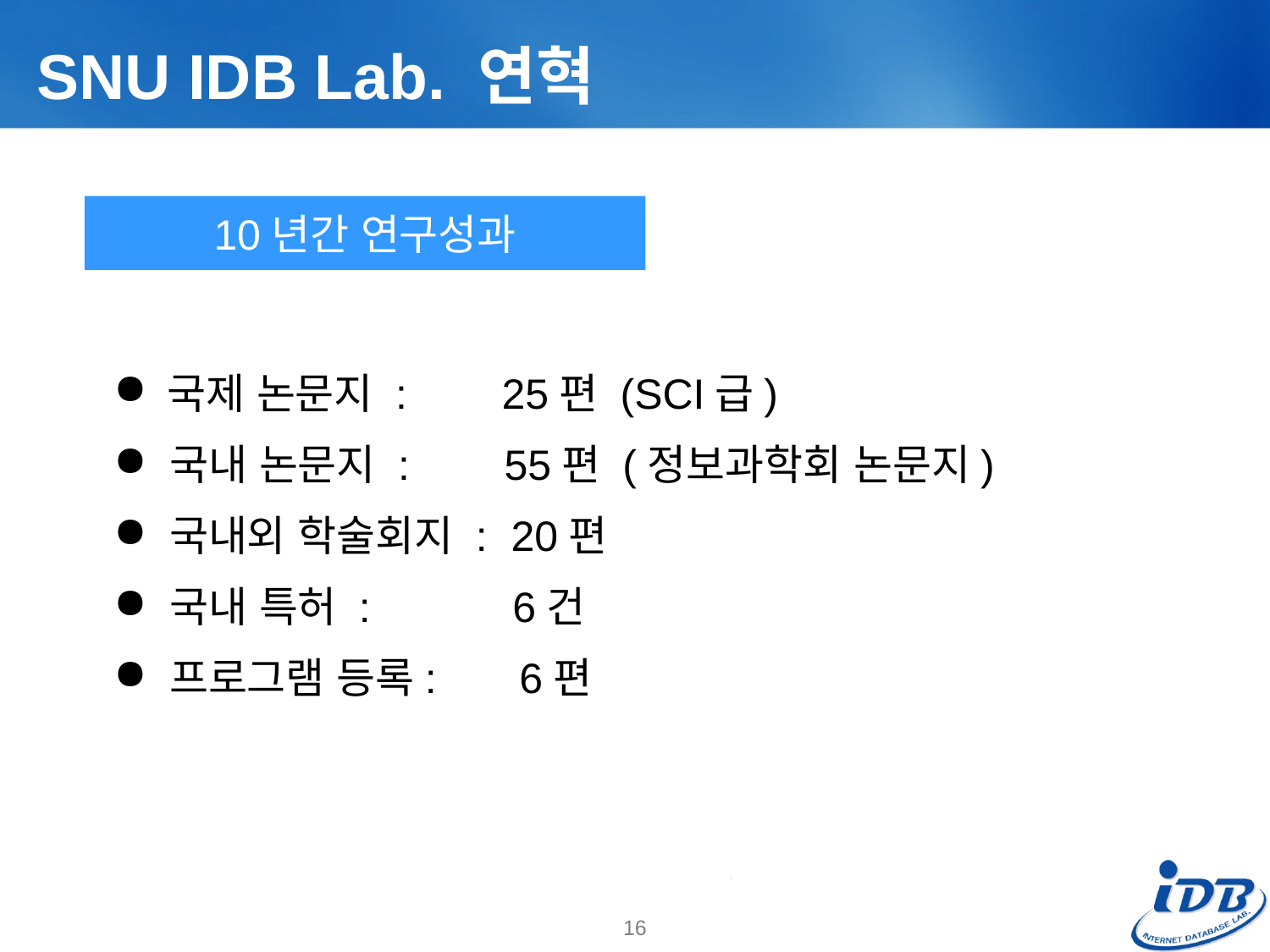

# SNU IDB Lab. 연혁
10년간 연구성과
 국제 논문지 :        25편 (SCI급)
 국내 논문지 :        55편 (정보과학회 논문지)
 국내외 학술회지 :  20편
 국내 특허 :            6건
 프로그램 등록:       6편
16